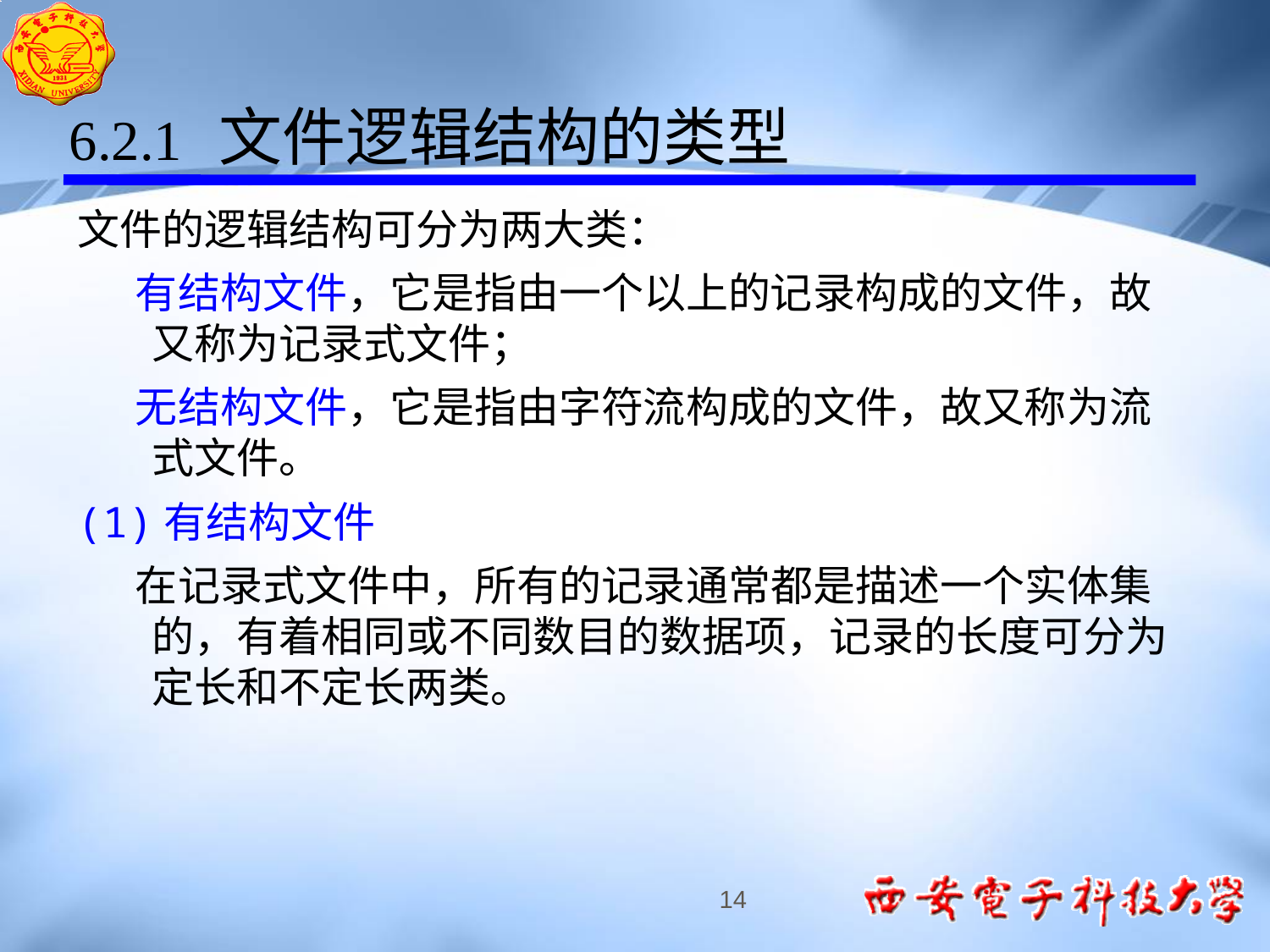

6.2.1 文件逻辑结构的类型
文件的逻辑结构可分为两大类：
     有结构文件，它是指由一个以上的记录构成的文件，故又称为记录式文件；
     无结构文件，它是指由字符流构成的文件，故又称为流式文件。
(1)有结构文件
     在记录式文件中，所有的记录通常都是描述一个实体集的，有着相同或不同数目的数据项，记录的长度可分为定长和不定长两类。
14